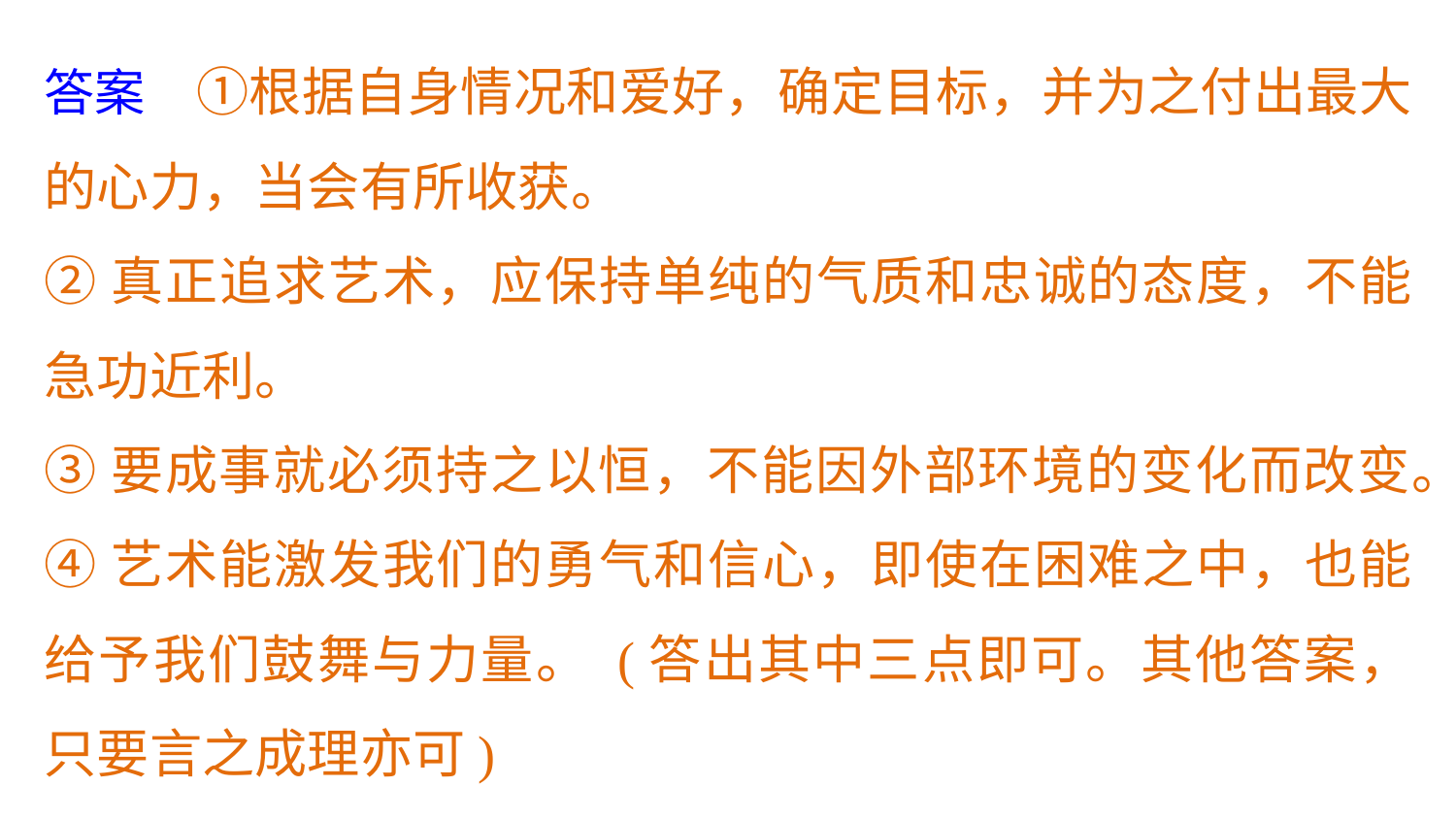

答案　①根据自身情况和爱好，确定目标，并为之付出最大的心力，当会有所收获。
②真正追求艺术，应保持单纯的气质和忠诚的态度，不能急功近利。
③要成事就必须持之以恒，不能因外部环境的变化而改变。
④艺术能激发我们的勇气和信心，即使在困难之中，也能给予我们鼓舞与力量。 (答出其中三点即可。其他答案，只要言之成理亦可)